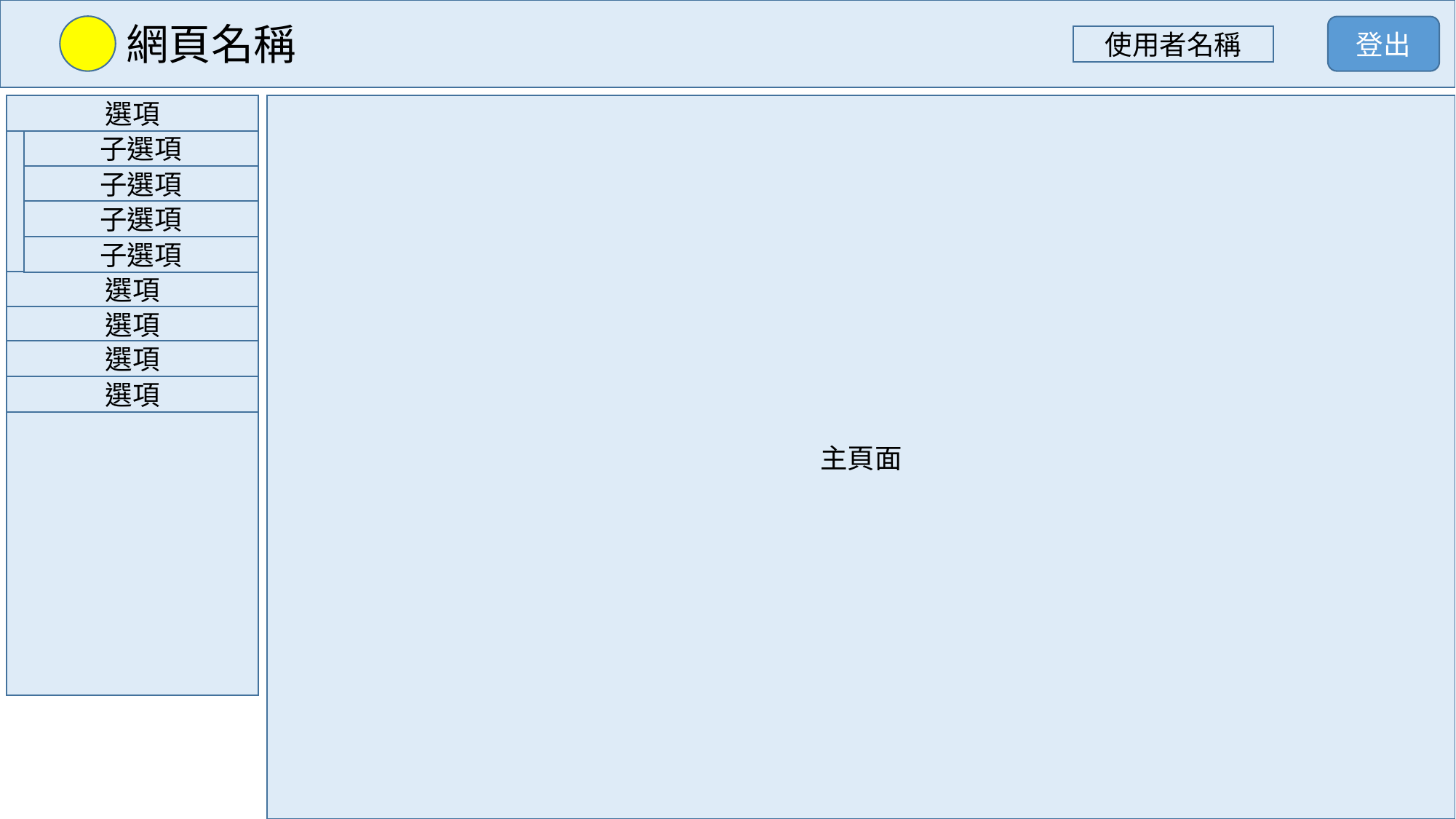

網頁名稱

登出
使用者名稱
選項

主頁面
子選項
子選項
子選項
子選項
選項
選項
選項
選項